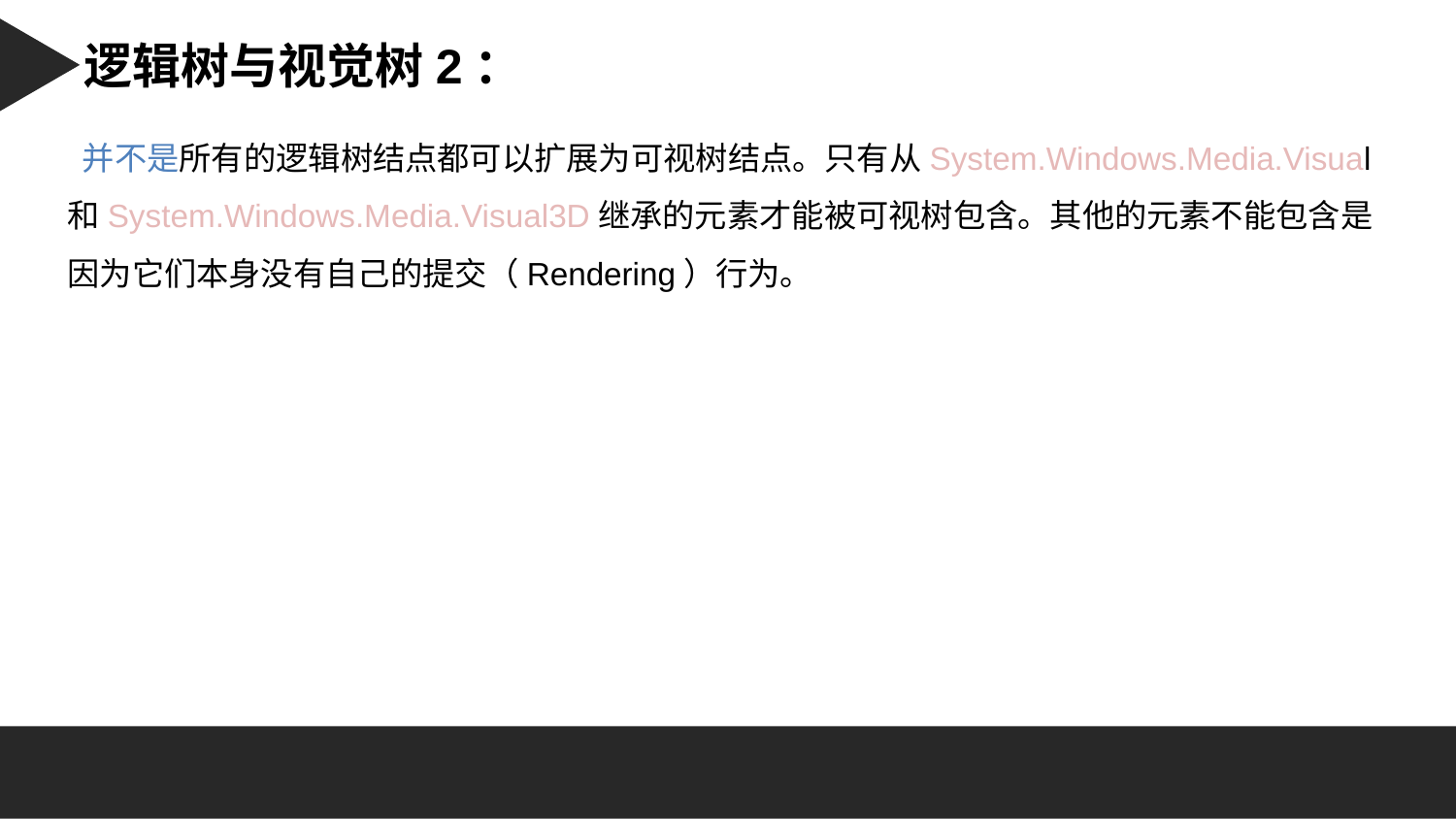

Character 字符串：

逻辑树与视觉树2：
 并不是所有的逻辑树结点都可以扩展为可视树结点。只有从System.Windows.Media.Visual和System.Windows.Media.Visual3D继承的元素才能被可视树包含。其他的元素不能包含是因为它们本身没有自己的提交（Rendering）行为。